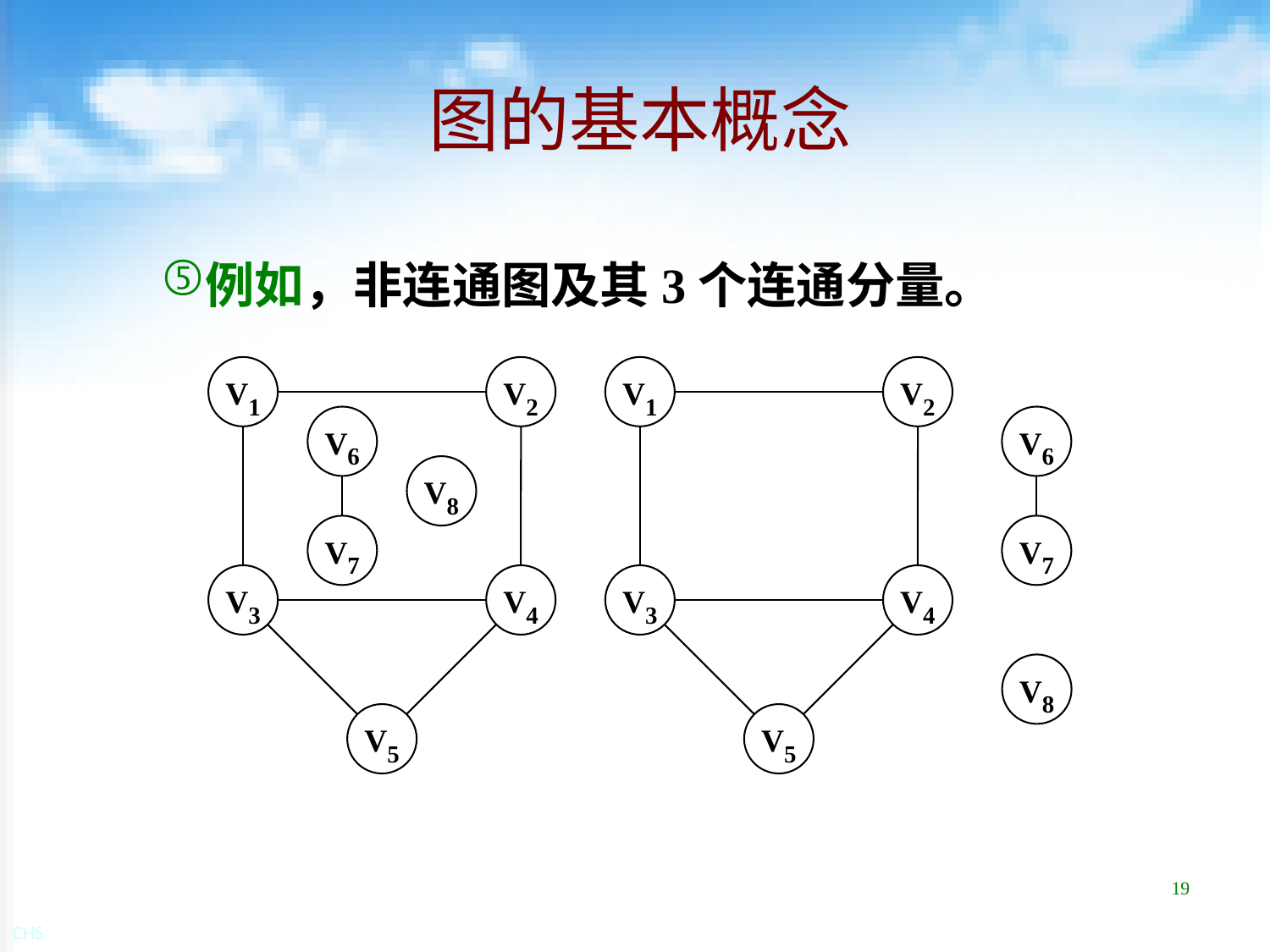

# 图的基本概念
例如，非连通图及其3个连通分量。
V1
V2
V3
V4
V5
V1
V2
V3
V4
V5
V6
V7
V6
V7
V8
V8
19